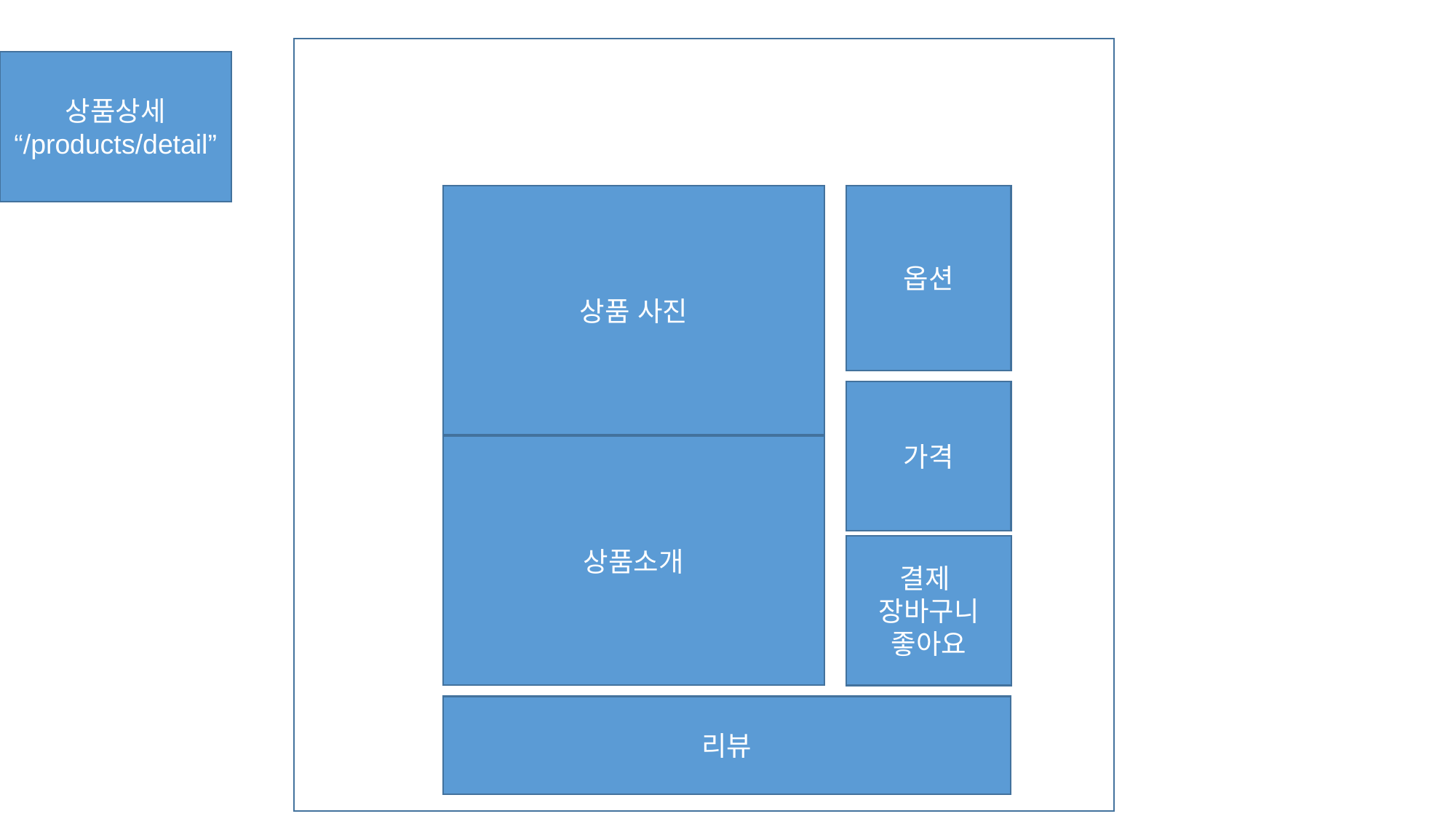

상품상세
“/products/detail”
상품 사진
옵션
가격
상품소개
결제
장바구니
좋아요
리뷰